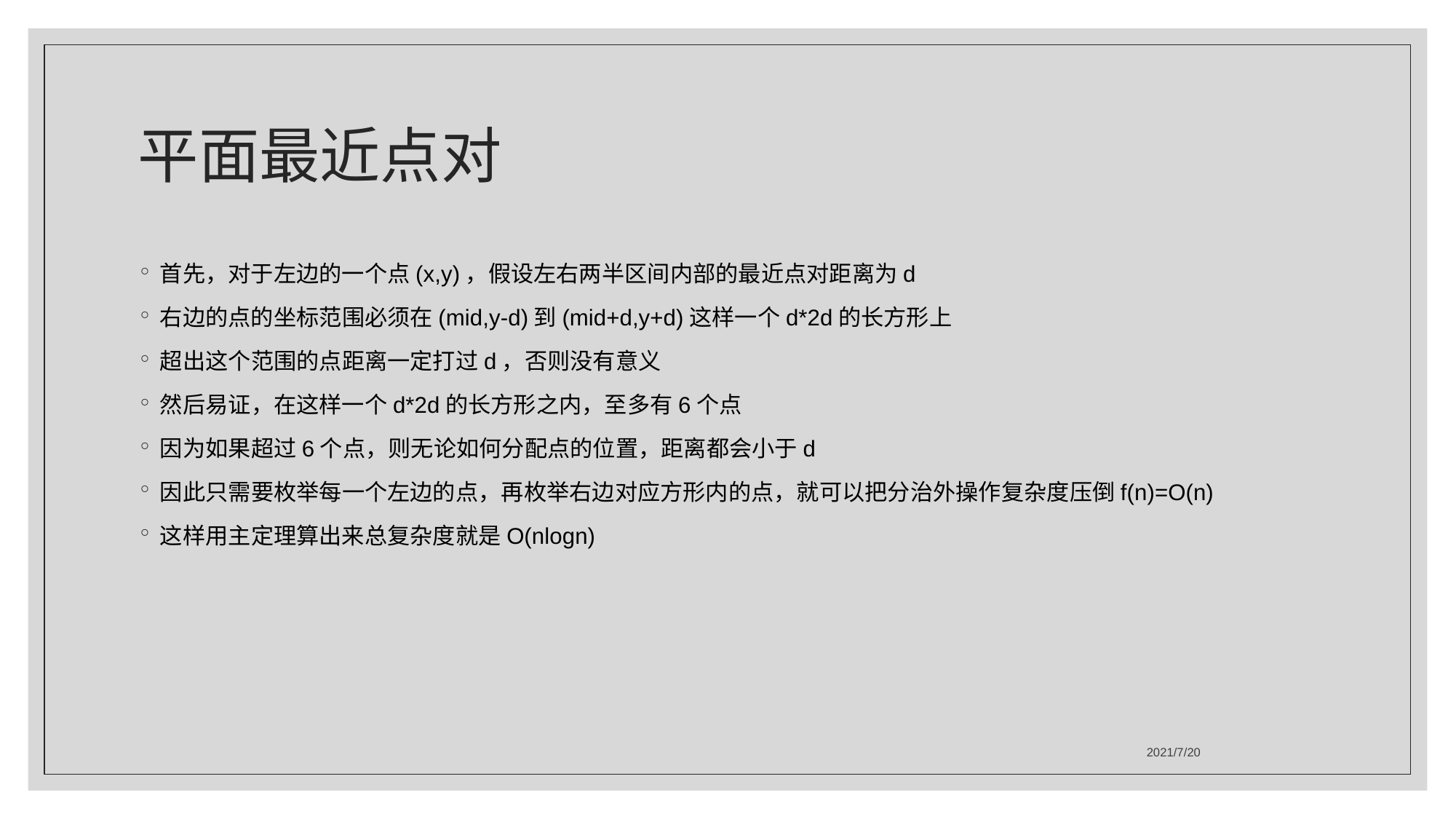

# 平面最近点对
首先，对于左边的一个点(x,y)，假设左右两半区间内部的最近点对距离为d
右边的点的坐标范围必须在(mid,y-d)到(mid+d,y+d)这样一个d*2d的长方形上
超出这个范围的点距离一定打过d，否则没有意义
然后易证，在这样一个d*2d的长方形之内，至多有6个点
因为如果超过6个点，则无论如何分配点的位置，距离都会小于d
因此只需要枚举每一个左边的点，再枚举右边对应方形内的点，就可以把分治外操作复杂度压倒f(n)=O(n)
这样用主定理算出来总复杂度就是O(nlogn)
2021/7/20